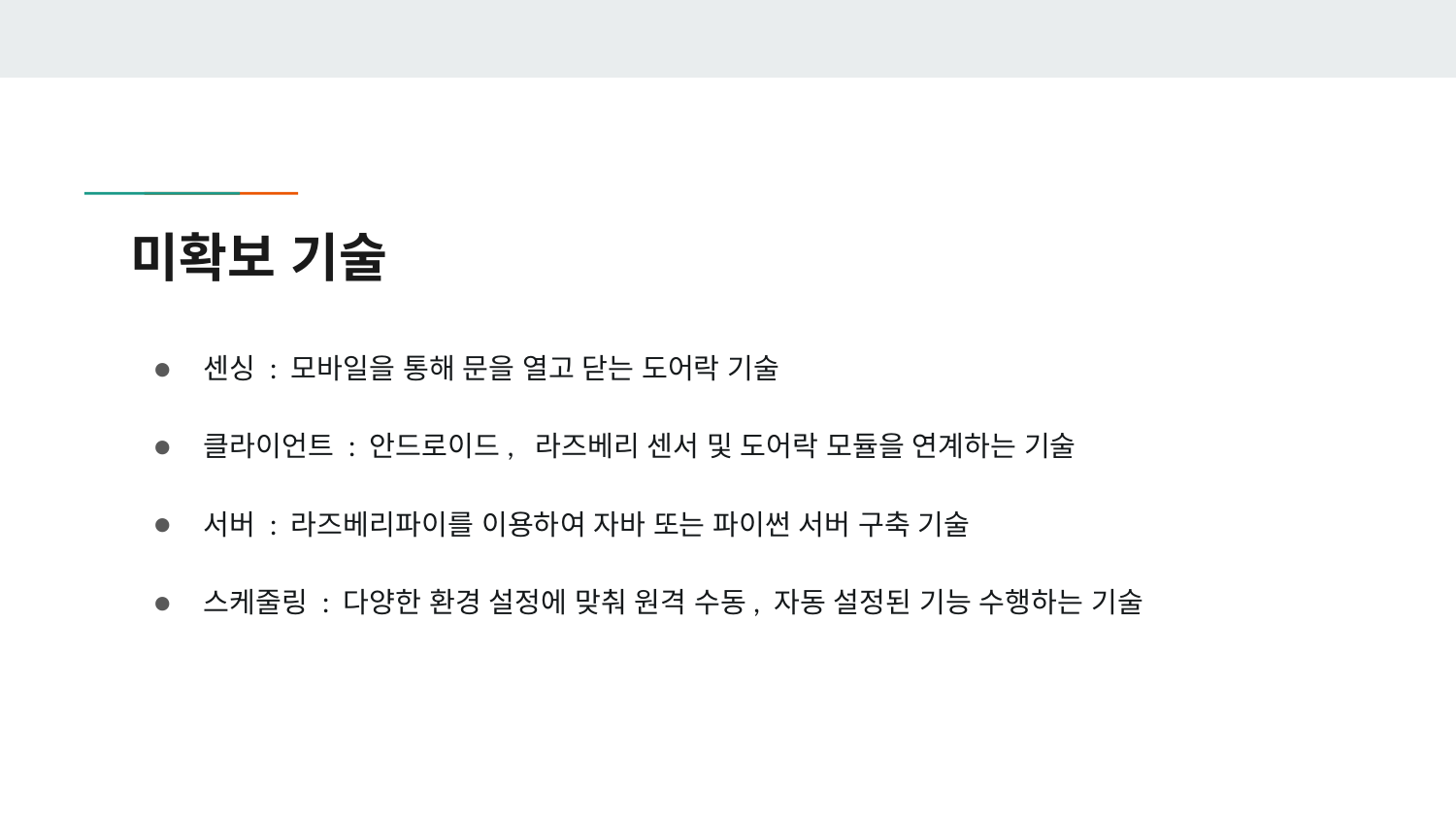

# 미확보 기술
센싱 : 모바일을 통해 문을 열고 닫는 도어락 기술

클라이언트 : 안드로이드,  라즈베리 센서 및 도어락 모듈을 연계하는 기술

서버 : 라즈베리파이를 이용하여 자바 또는 파이썬 서버 구축 기술

스케줄링 : 다양한 환경 설정에 맞춰 원격 수동, 자동 설정된 기능 수행하는 기술